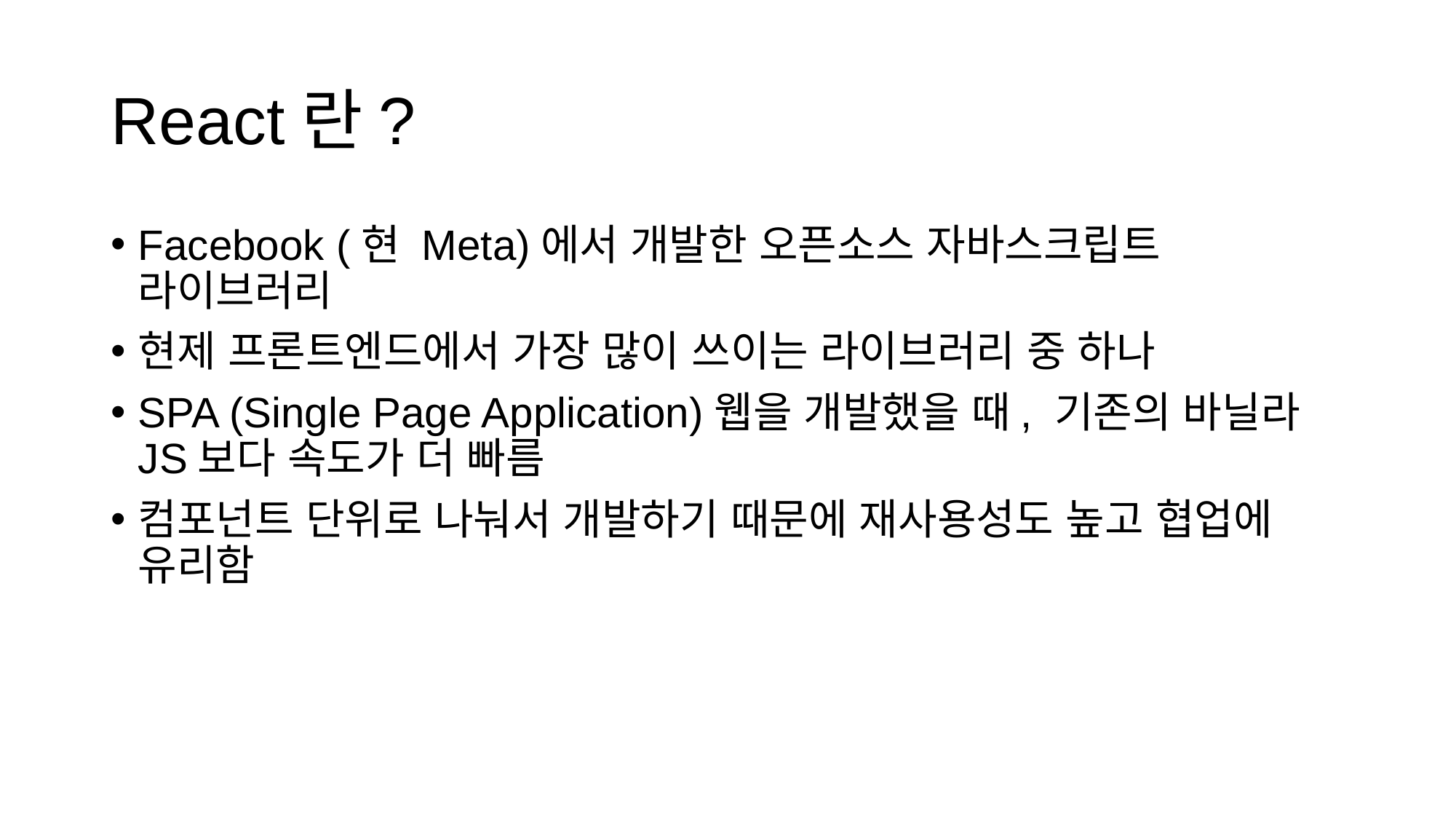

# React란?
Facebook (현 Meta)에서 개발한 오픈소스 자바스크립트 라이브러리
현제 프론트엔드에서 가장 많이 쓰이는 라이브러리 중 하나
SPA (Single Page Application)웹을 개발했을 때, 기존의 바닐라 JS보다 속도가 더 빠름
컴포넌트 단위로 나눠서 개발하기 때문에 재사용성도 높고 협업에 유리함